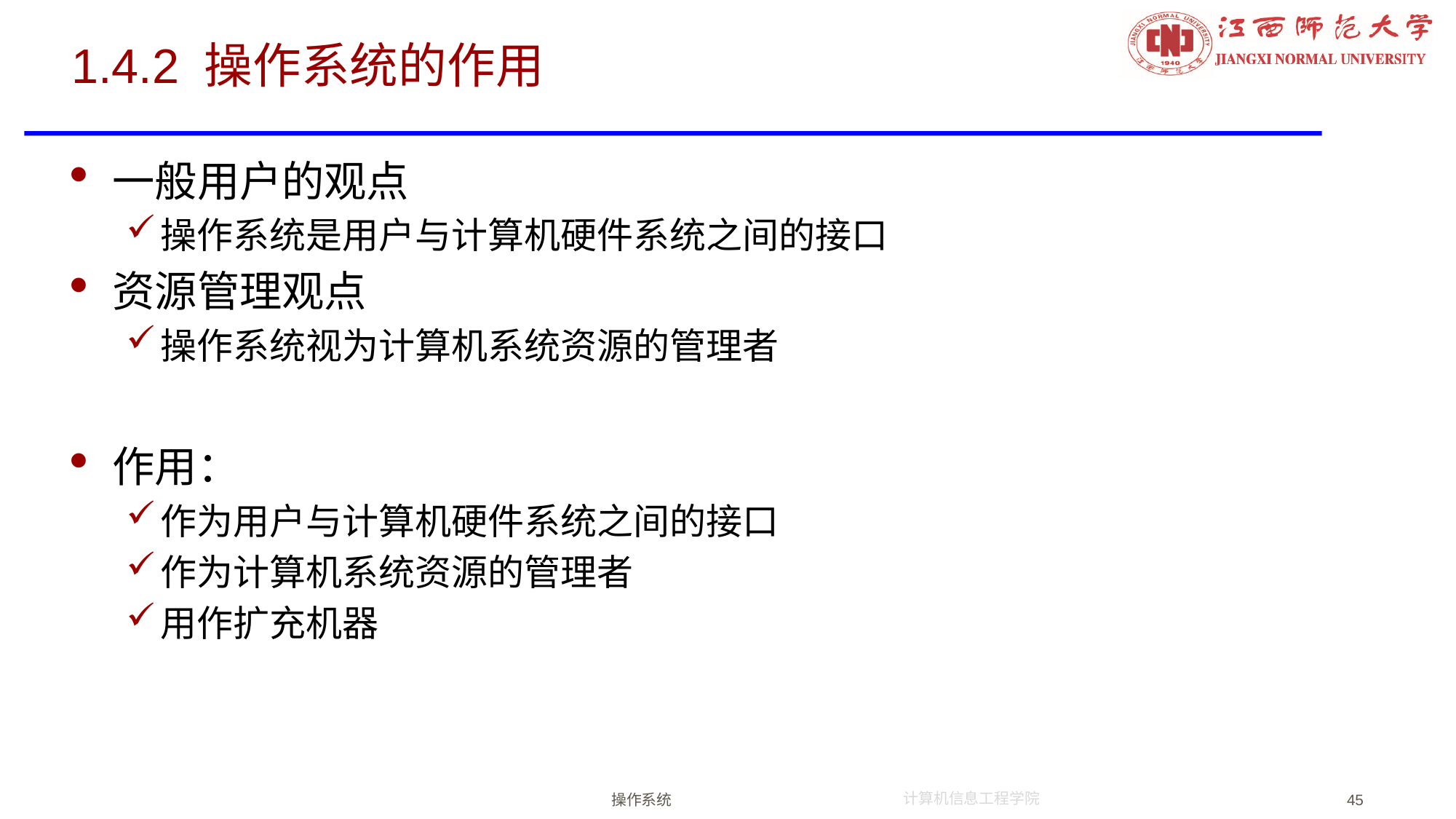

# 1.4.2 操作系统的作用
一般用户的观点
操作系统是用户与计算机硬件系统之间的接口
资源管理观点
操作系统视为计算机系统资源的管理者

作用：
作为用户与计算机硬件系统之间的接口
作为计算机系统资源的管理者
用作扩充机器

操作系统
45